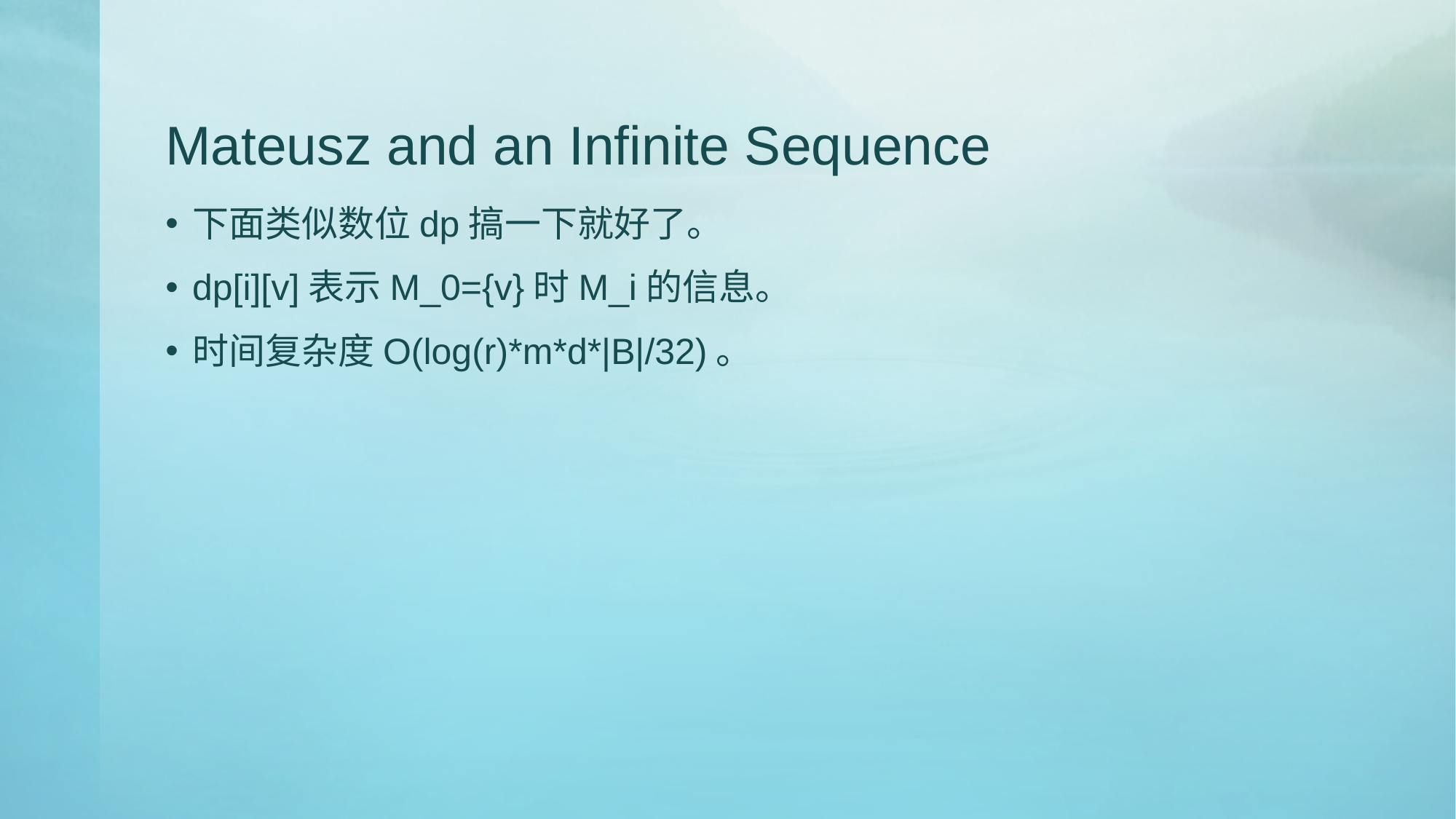

# Mateusz and an Infinite Sequence
下面类似数位dp搞一下就好了。
dp[i][v]表示M_0={v}时M_i的信息。
时间复杂度O(log(r)*m*d*|B|/32)。